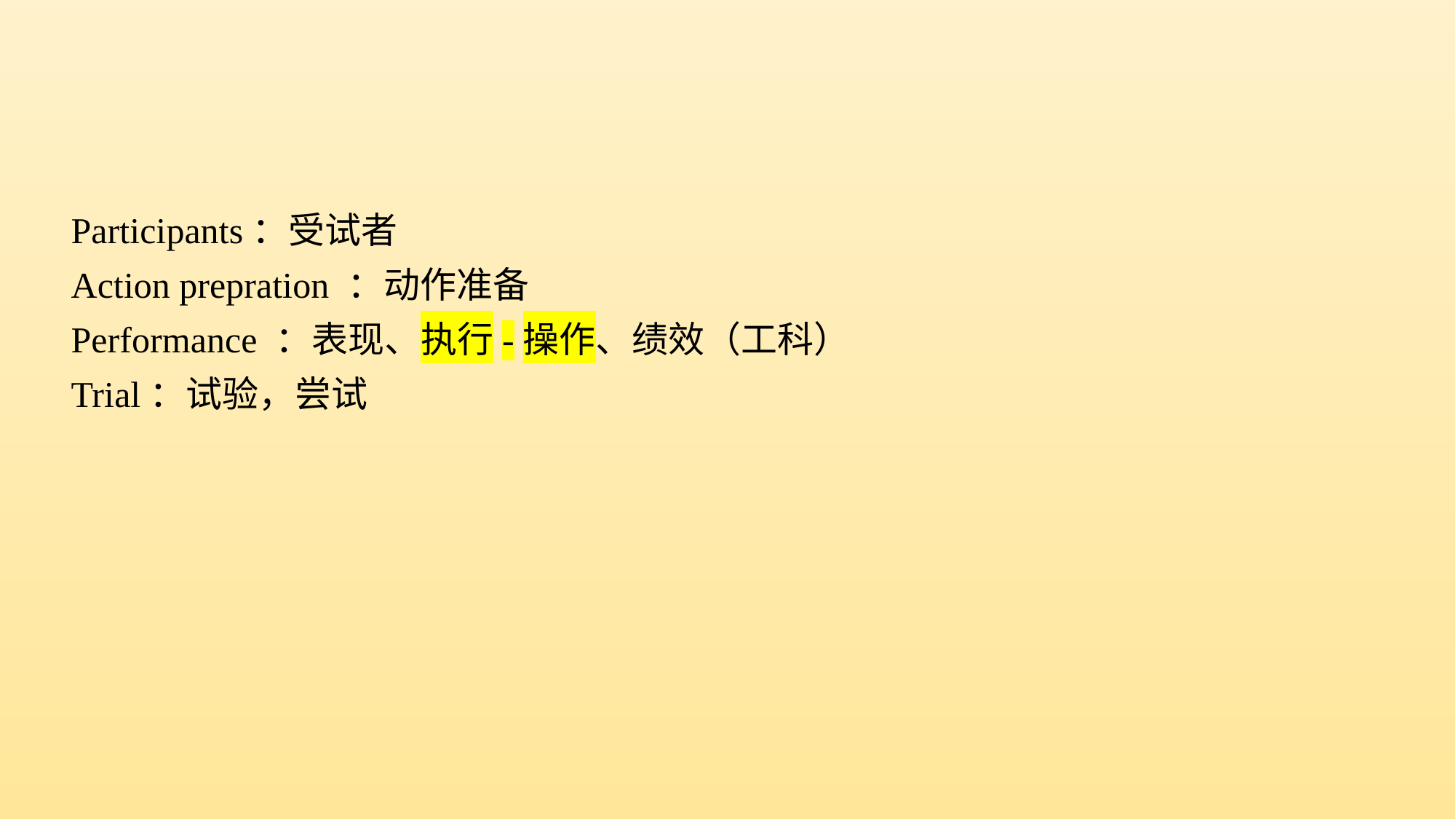

Participants：受试者
Action prepration ：动作准备
Performance ：表现、执行-操作、绩效（工科）
Trial：试验，尝试